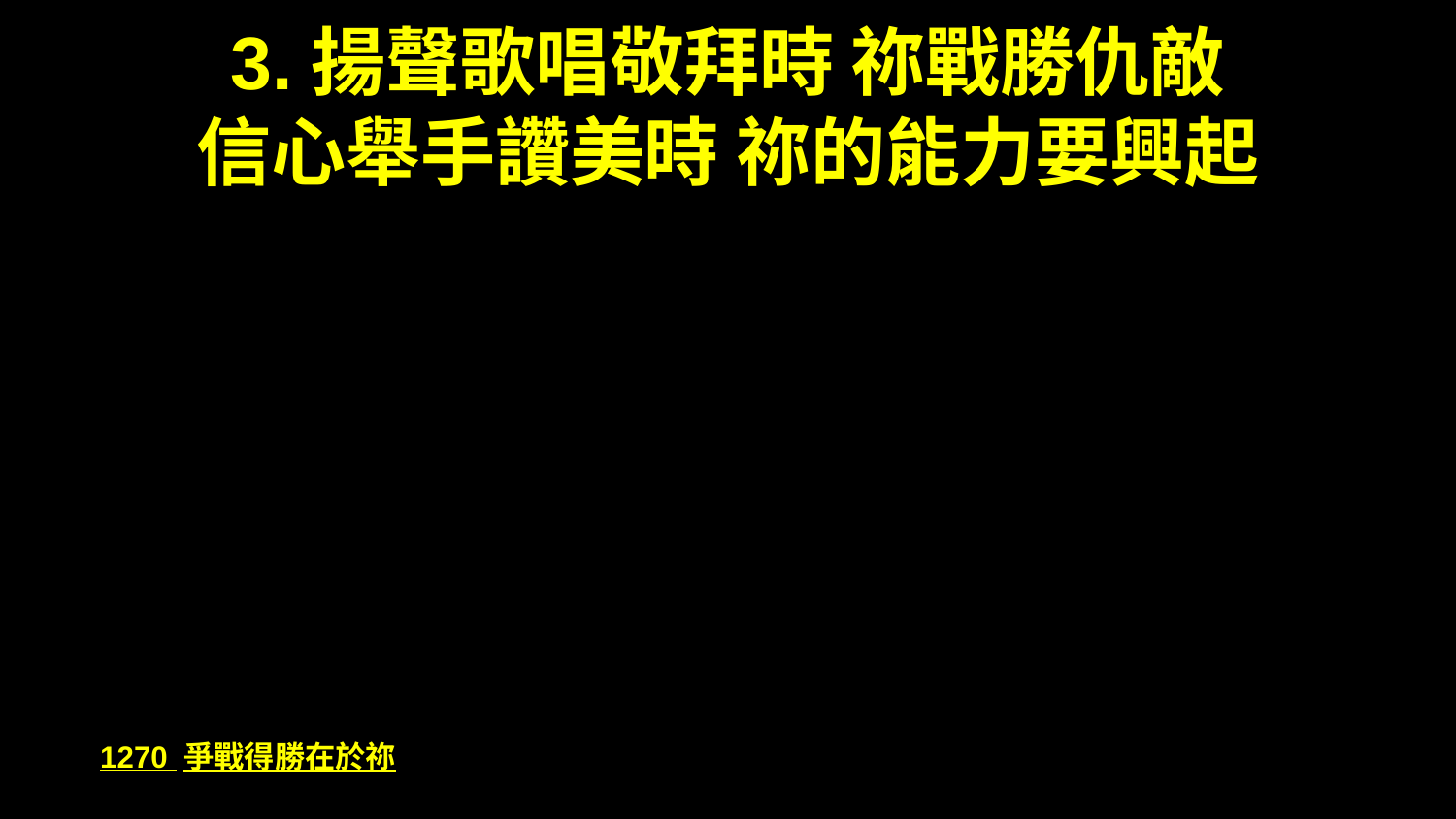

3.揚聲歌唱敬拜時 祢戰勝仇敵
信心舉手讚美時 祢的能力要興起
1270 爭戰得勝在於祢